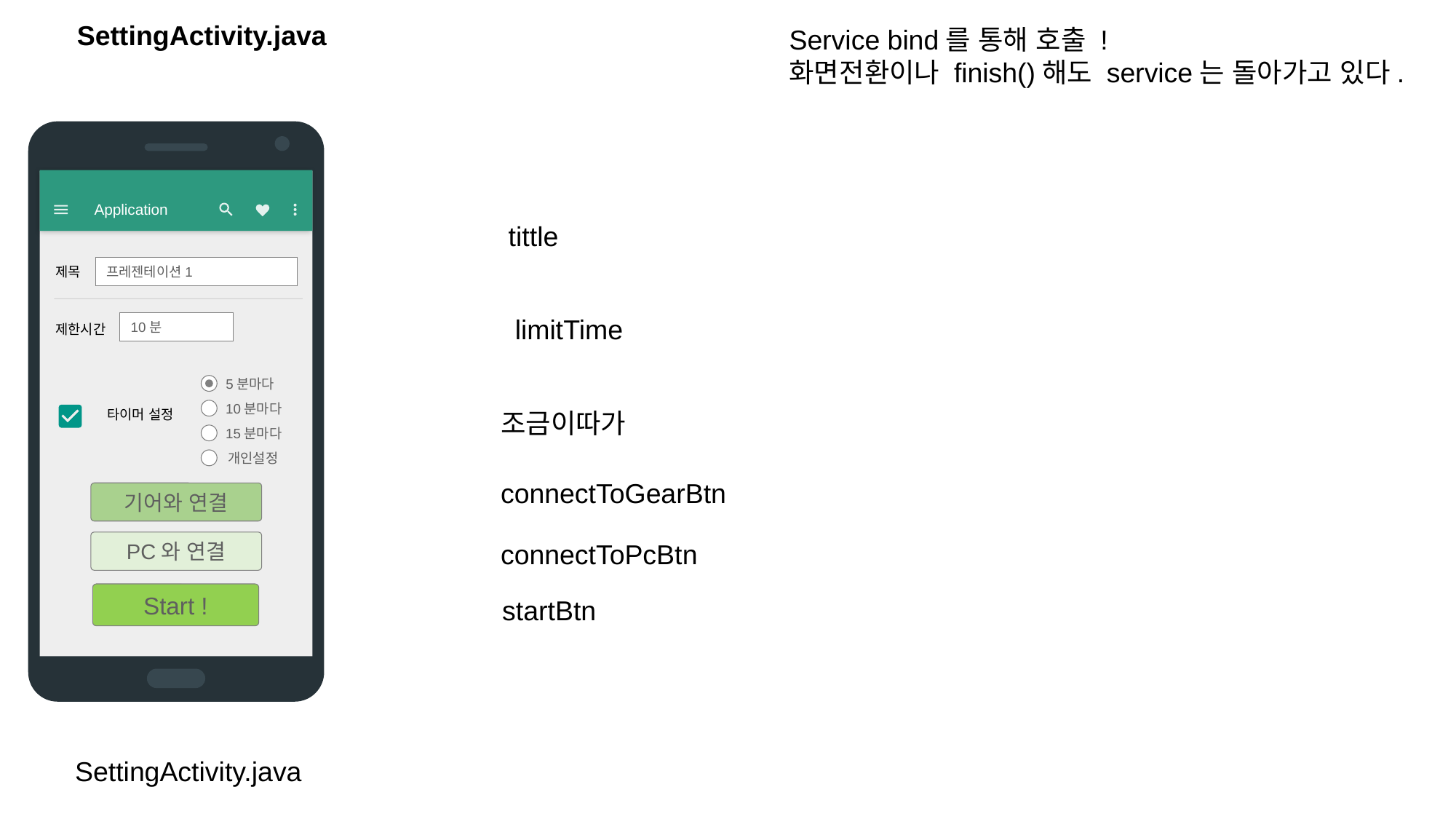

SettingActivity.java
Service bind를 통해 호출 !
화면전환이나 finish()해도 service는 돌아가고 있다.

Application

SettingActivity.java
프레젠테이션1
제목
10분
제한시간
5분마다

10분마다

15분마다

개인설정

타이머 설정

기어와 연결
PC와 연결
Start !
tittle
limitTime
조금이따가
connectToGearBtn
connectToPcBtn
startBtn